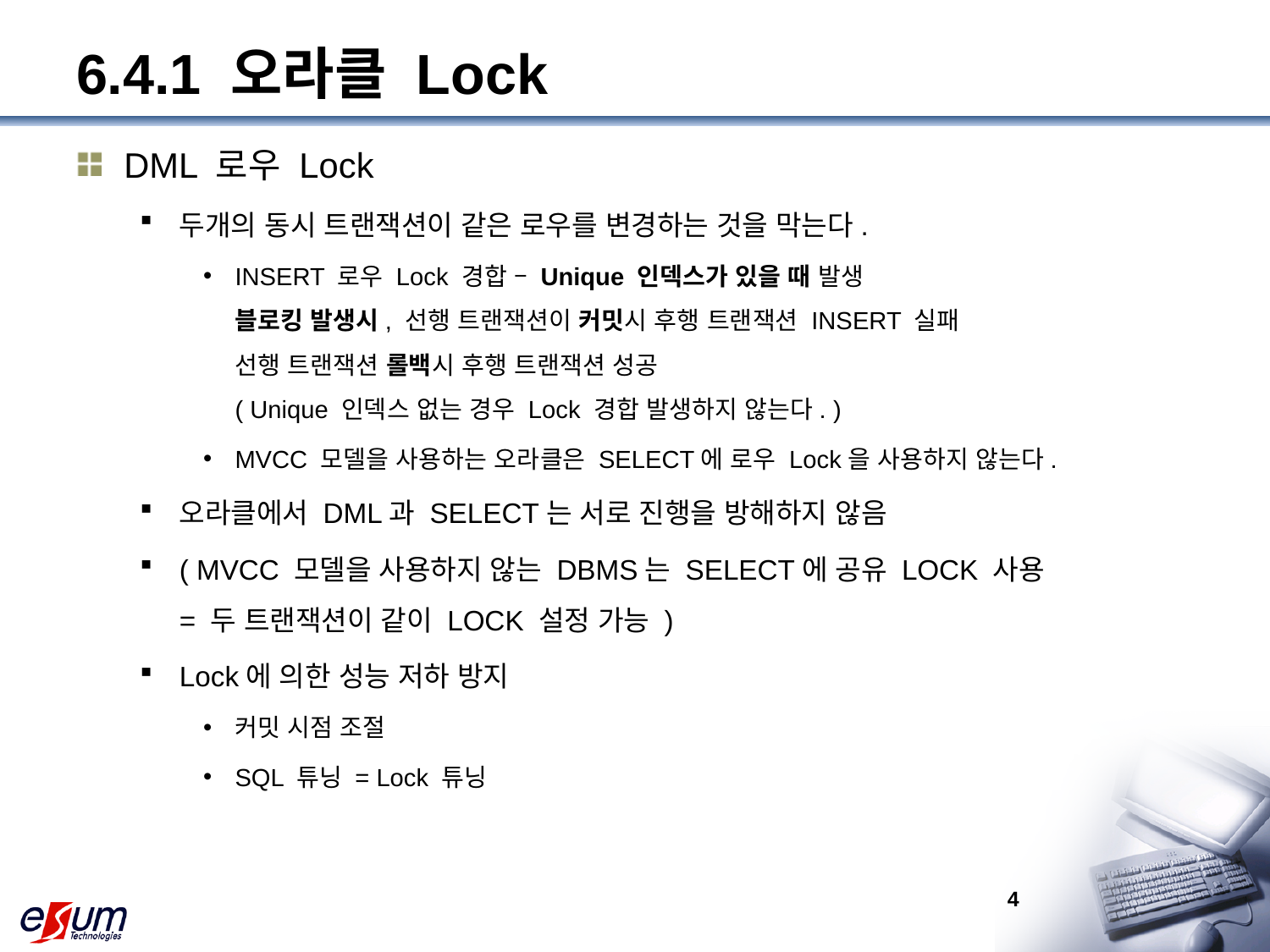

# 6.4.1 오라클 Lock
DML 로우 Lock
두개의 동시 트랜잭션이 같은 로우를 변경하는 것을 막는다.
INSERT 로우 Lock 경합 – Unique 인덱스가 있을 때 발생
블로킹 발생시, 선행 트랜잭션이 커밋시 후행 트랜잭션 INSERT 실패
선행 트랜잭션 롤백시 후행 트랜잭션 성공
( Unique 인덱스 없는 경우 Lock 경합 발생하지 않는다. )
MVCC 모델을 사용하는 오라클은 SELECT에 로우 Lock을 사용하지 않는다.
오라클에서 DML과 SELECT는 서로 진행을 방해하지 않음
( MVCC 모델을 사용하지 않는 DBMS는 SELECT에 공유 LOCK 사용
= 두 트랜잭션이 같이 LOCK 설정 가능 )
Lock에 의한 성능 저하 방지
커밋 시점 조절
SQL 튜닝 = Lock 튜닝

4